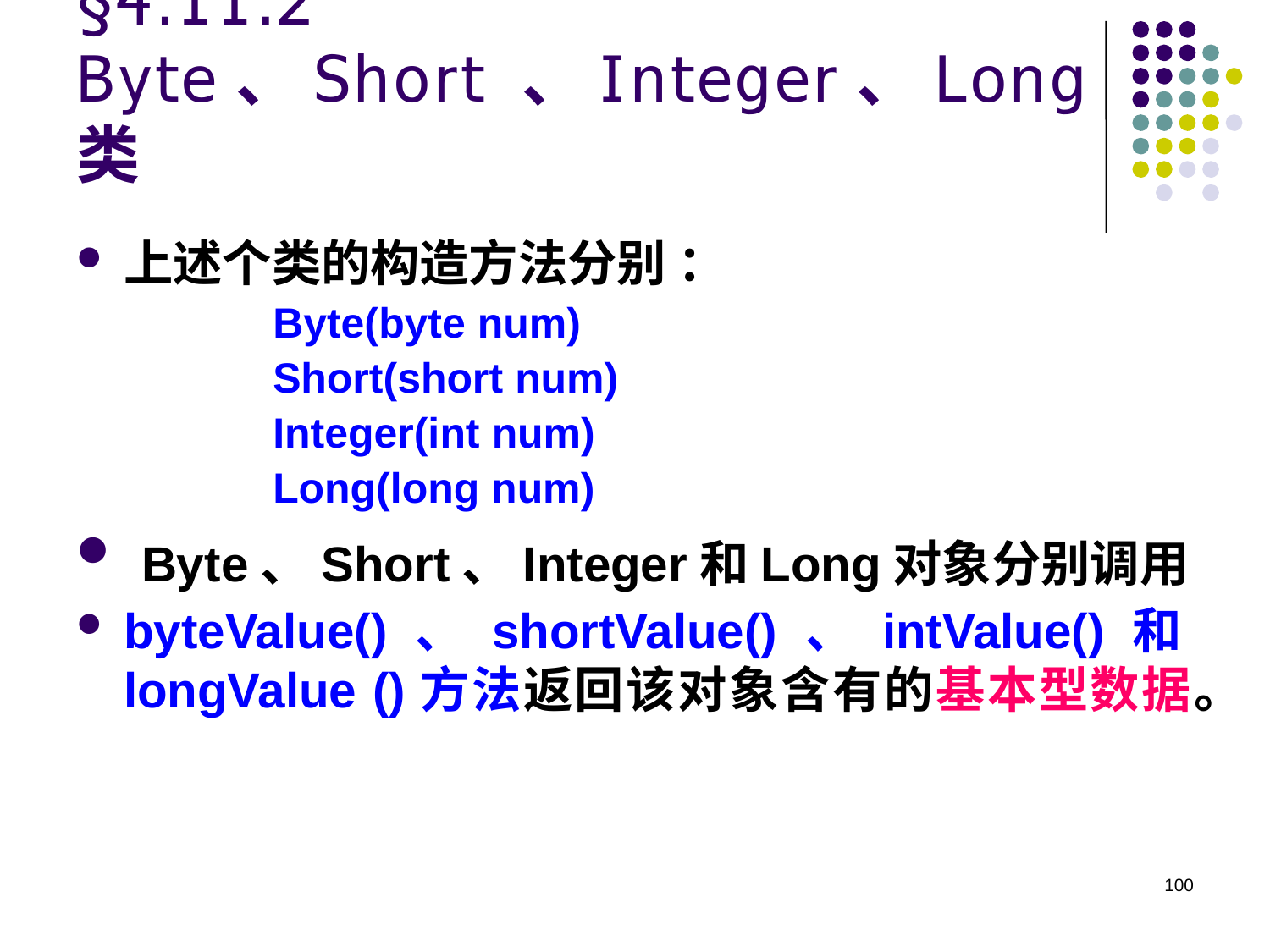

# §4.11.2    Byte、Short 、Integer、Long类
上述个类的构造方法分别 ：
     Byte(byte num)
     Short(short num)
     Integer(int num)
     Long(long num)
 Byte、Short、Integer和Long对象分别调用
byteValue()、shortValue()、intValue()和longValue ()方法返回该对象含有的基本型数据。
100